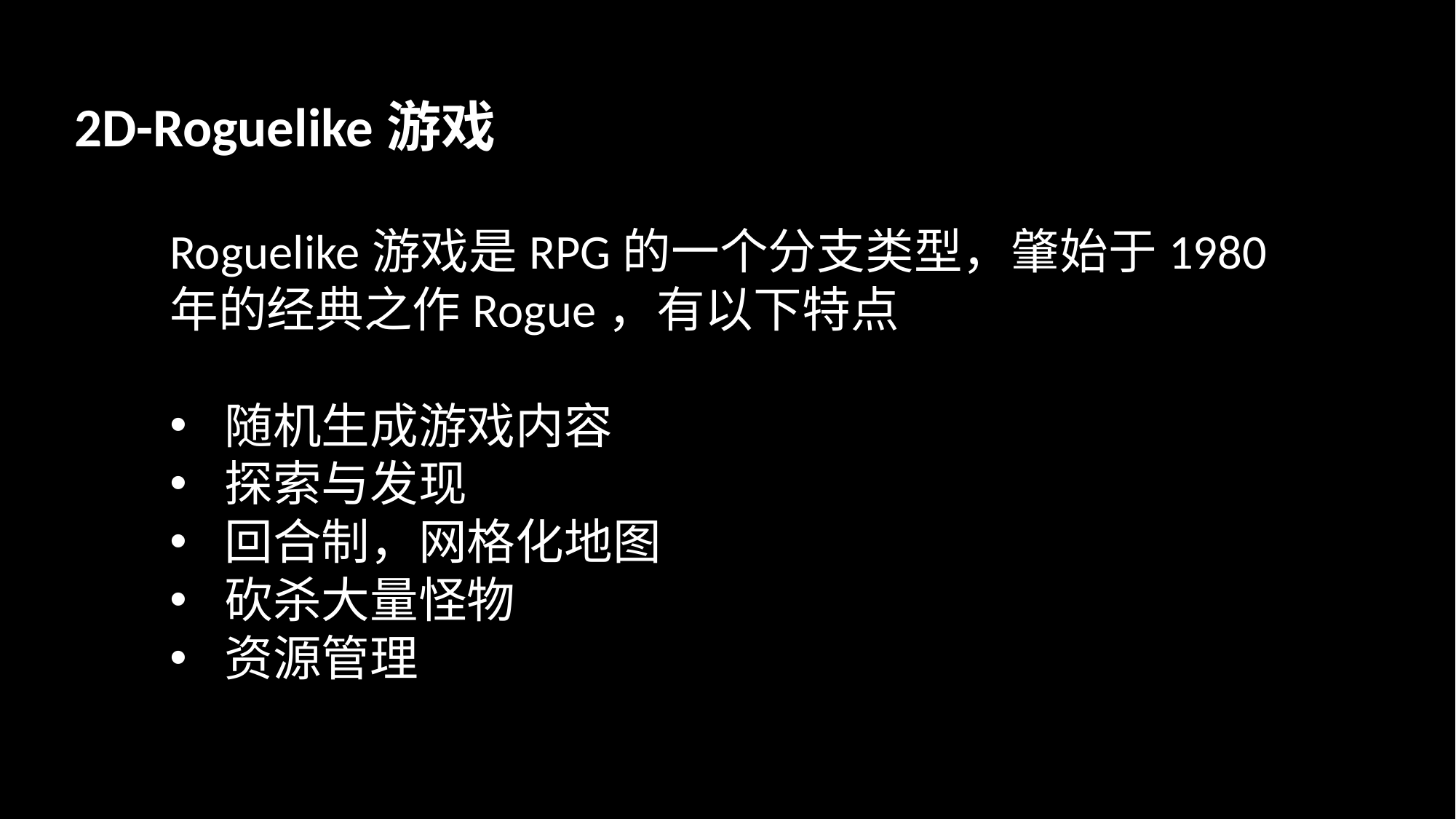

2D-Roguelike游戏
Roguelike游戏是RPG的一个分支类型，肇始于1980年的经典之作Rogue，有以下特点

随机生成游戏内容
探索与发现
回合制，网格化地图
砍杀大量怪物
资源管理